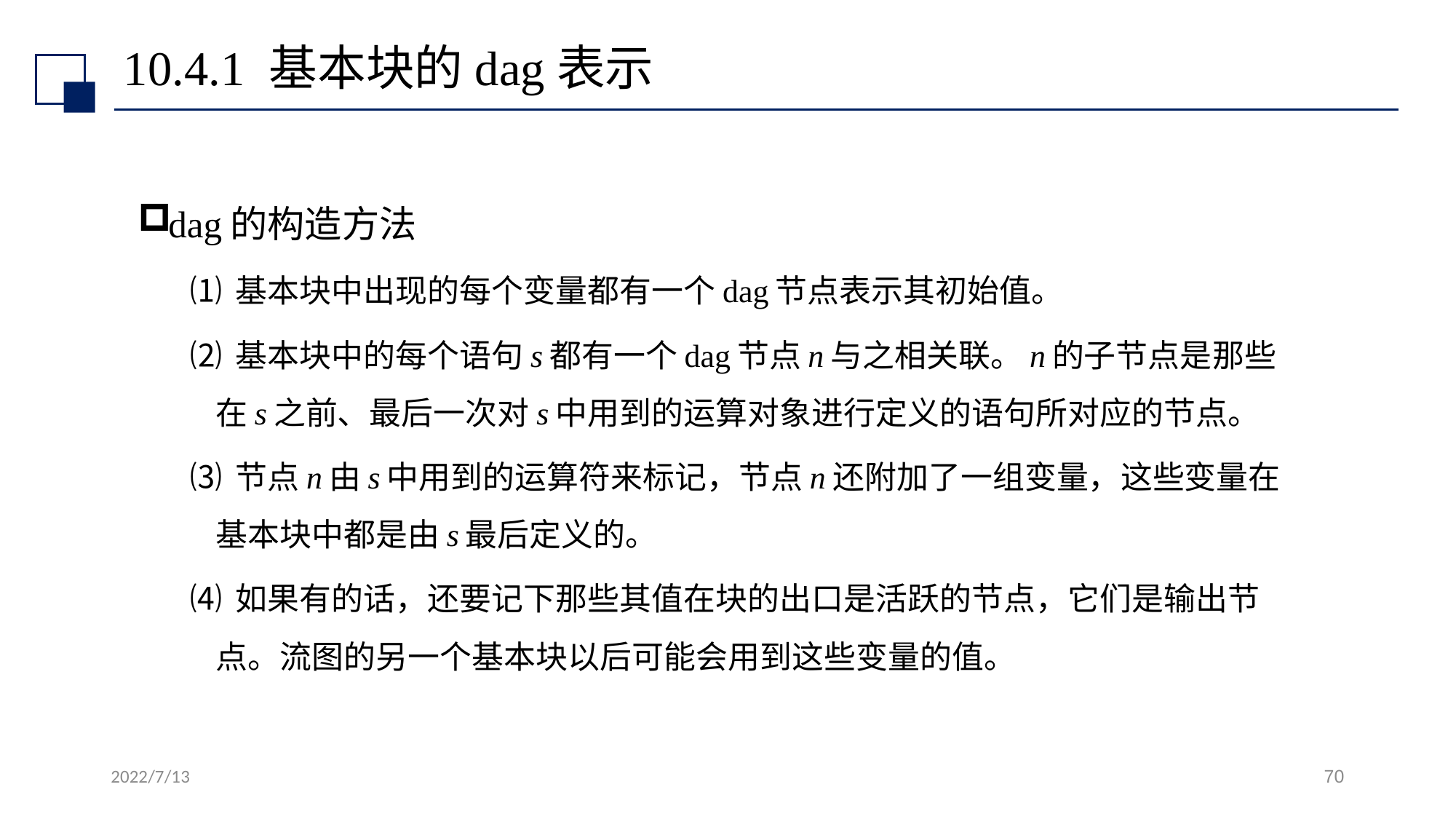

# 10.4.1 基本块的dag表示
dag的构造方法
⑴ 基本块中出现的每个变量都有一个dag节点表示其初始值。
⑵ 基本块中的每个语句s都有一个dag节点n与之相关联。n的子节点是那些在s之前、最后一次对s中用到的运算对象进行定义的语句所对应的节点。
⑶ 节点n由s中用到的运算符来标记，节点n还附加了一组变量，这些变量在基本块中都是由s最后定义的。
⑷ 如果有的话，还要记下那些其值在块的出口是活跃的节点，它们是输出节点。流图的另一个基本块以后可能会用到这些变量的值。
2022/7/13
70